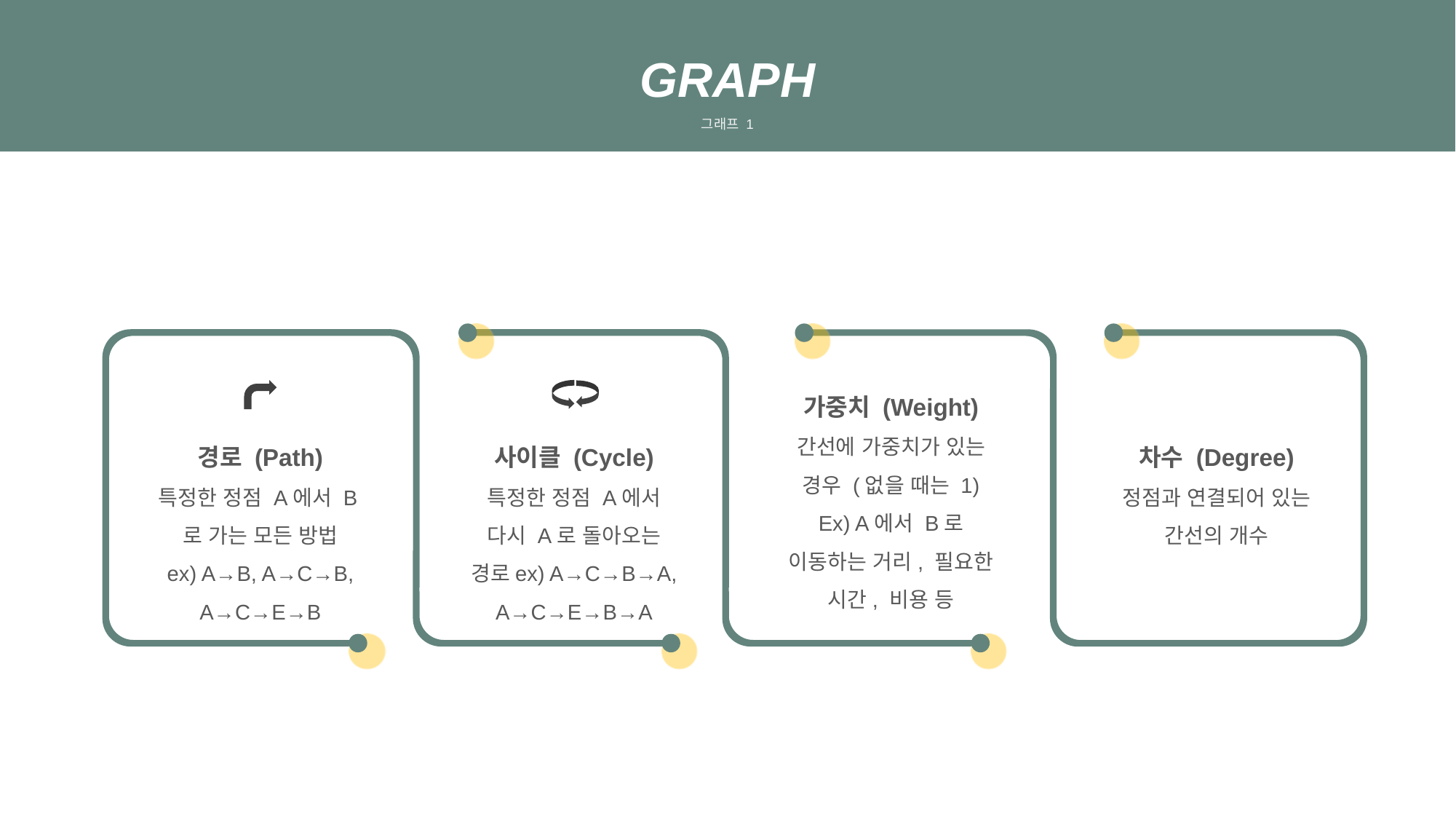

GRAPH
그래프 1

가중치 (Weight)
간선에 가중치가 있는 경우 (없을 때는 1)
Ex) A에서 B로 이동하는 거리, 필요한 시간, 비용 등

경로 (Path)
특정한 정점 A에서 B로 가는 모든 방법
ex) A→B, A→C→B,
A→C→E→B
사이클 (Cycle)
특정한 정점 A에서 다시 A로 돌아오는 경로ex) A→C→B→A,
A→C→E→B→A
차수 (Degree)
정점과 연결되어 있는 간선의 개수